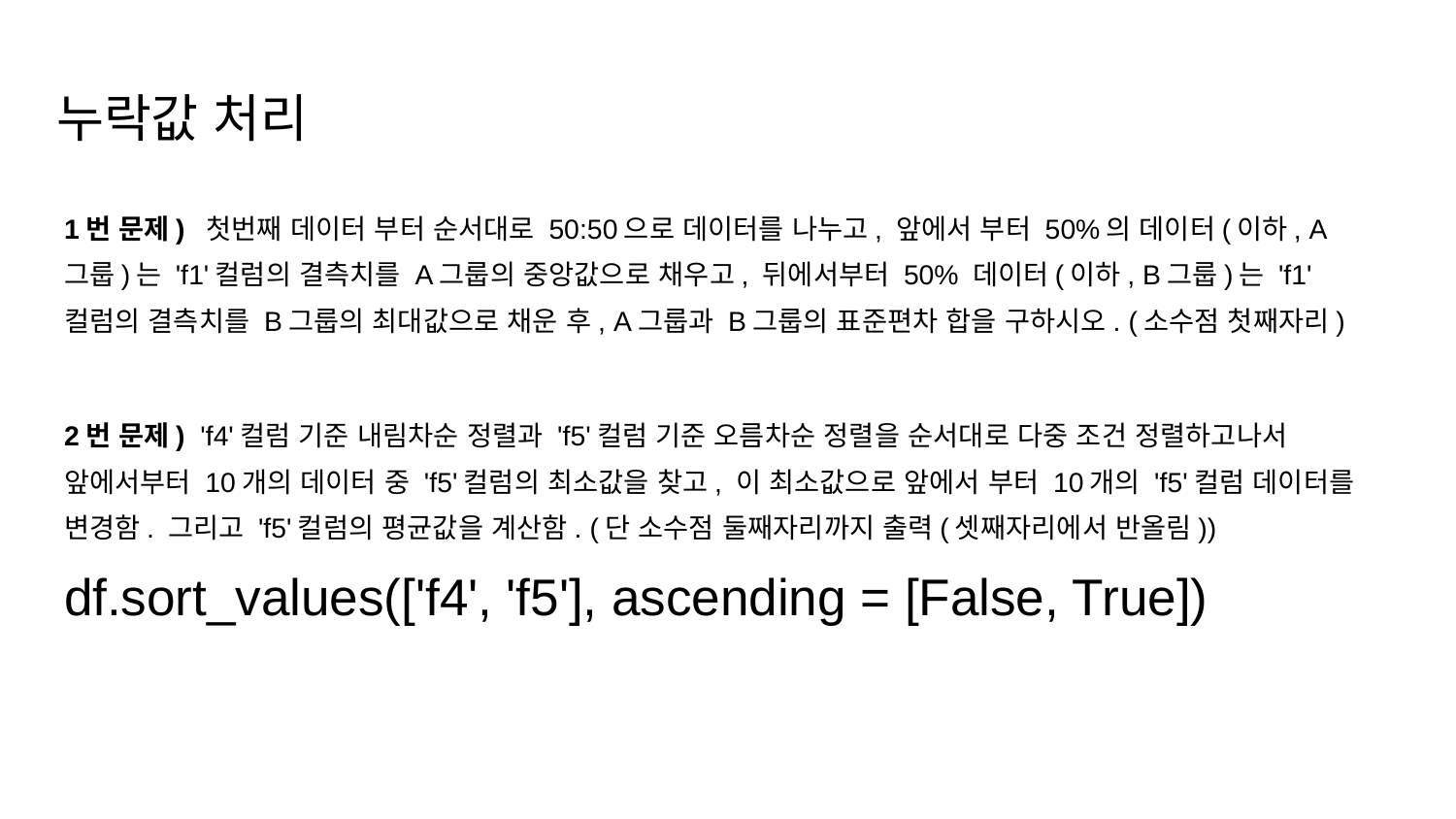

# 누락값 처리
1번 문제)  첫번째 데이터 부터 순서대로 50:50으로 데이터를 나누고, 앞에서 부터 50%의 데이터(이하, A그룹)는 'f1'컬럼의 결측치를 A그룹의 중앙값으로 채우고, 뒤에서부터 50% 데이터(이하, B그룹)는 'f1'컬럼의 결측치를 B그룹의 최대값으로 채운 후, A그룹과 B그룹의 표준편차 합을 구하시오. (소수점 첫째자리)

2번 문제)  'f4'컬럼 기준 내림차순 정렬과 'f5'컬럼 기준 오름차순 정렬을 순서대로 다중 조건 정렬하고나서 앞에서부터 10개의 데이터 중 'f5'컬럼의 최소값을 찾고, 이 최소값으로 앞에서 부터 10개의 'f5'컬럼 데이터를 변경함. 그리고 'f5'컬럼의 평균값을 계산함. (단 소수점 둘째자리까지 출력(셋째자리에서 반올림))
df.sort_values(['f4', 'f5'], ascending = [False, True])